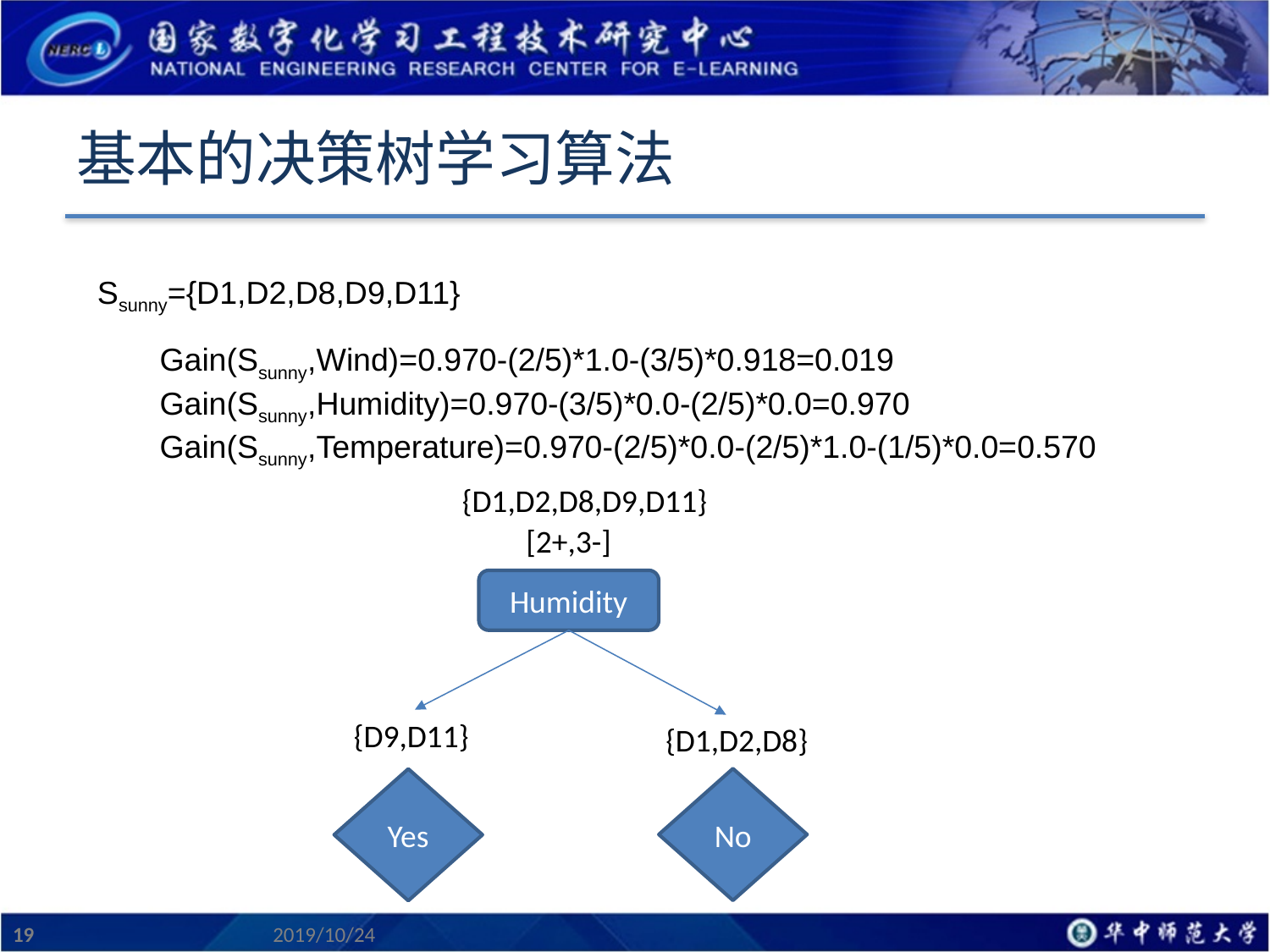

# 基本的决策树学习算法
Ssunny={D1,D2,D8,D9,D11}
Gain(Ssunny,Wind)=0.970-(2/5)*1.0-(3/5)*0.918=0.019
Gain(Ssunny,Humidity)=0.970-(3/5)*0.0-(2/5)*0.0=0.970
Gain(Ssunny,Temperature)=0.970-(2/5)*0.0-(2/5)*1.0-(1/5)*0.0=0.570
{D1,D2,D8,D9,D11}
[2+,3-]
Humidity
{D9,D11}
{D1,D2,D8}
No
Yes
19
2019/10/24